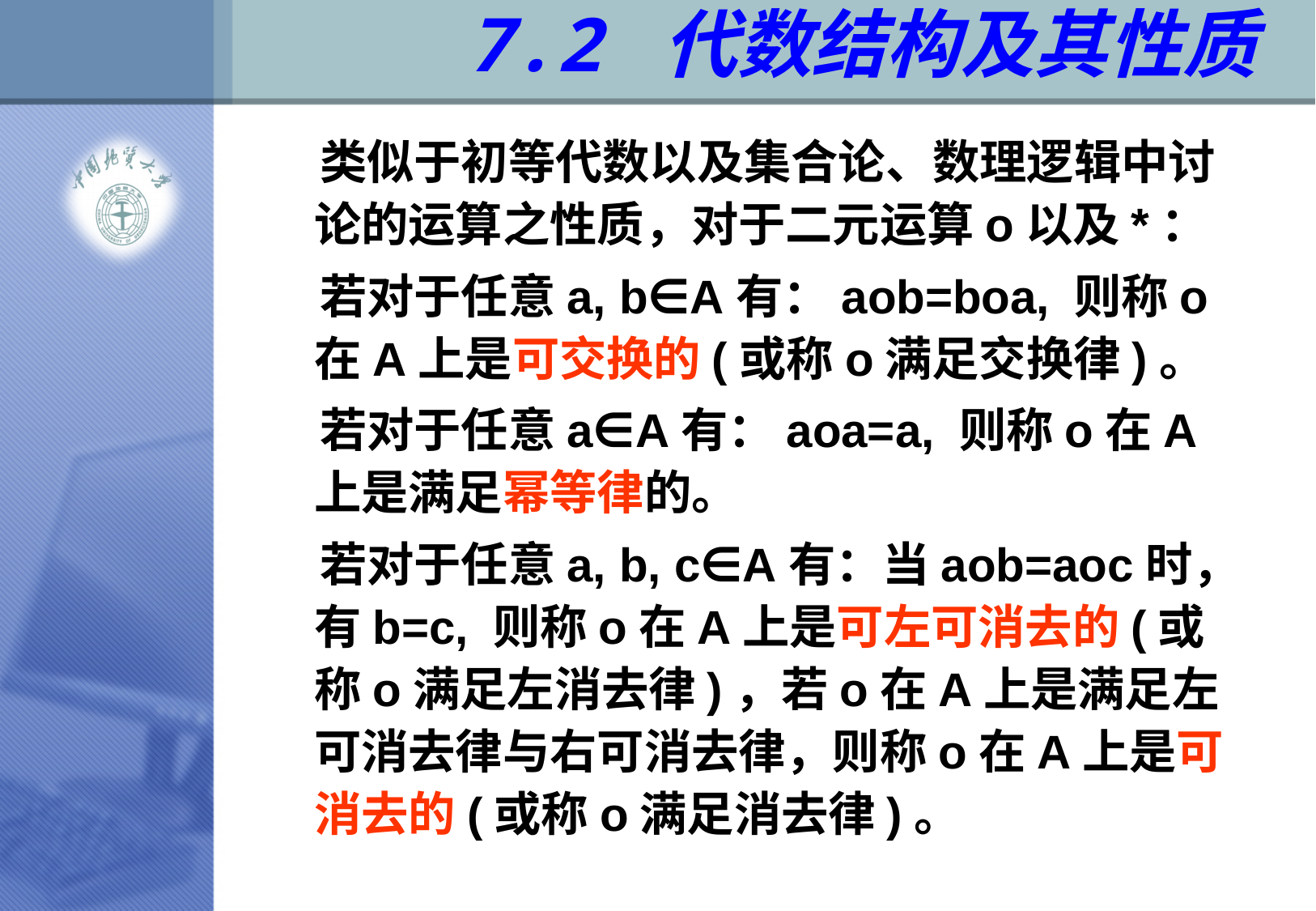

# 7.2 代数结构及其性质
       类似于初等代数以及集合论、数理逻辑中讨论的运算之性质，对于二元运算ο以及*：
       若对于任意a, b∈A有：aοb=bοa, 则称ο在A上是可交换的(或称ο满足交换律)。
       若对于任意a∈A有：aοa=a, 则称ο在A上是满足幂等律的。
       若对于任意a, b, c∈A有：当aοb=aοc时，有b=c, 则称ο在A上是可左可消去的(或称ο满足左消去律)，若ο在A上是满足左可消去律与右可消去律，则称ο在A上是可消去的(或称ο满足消去律)。